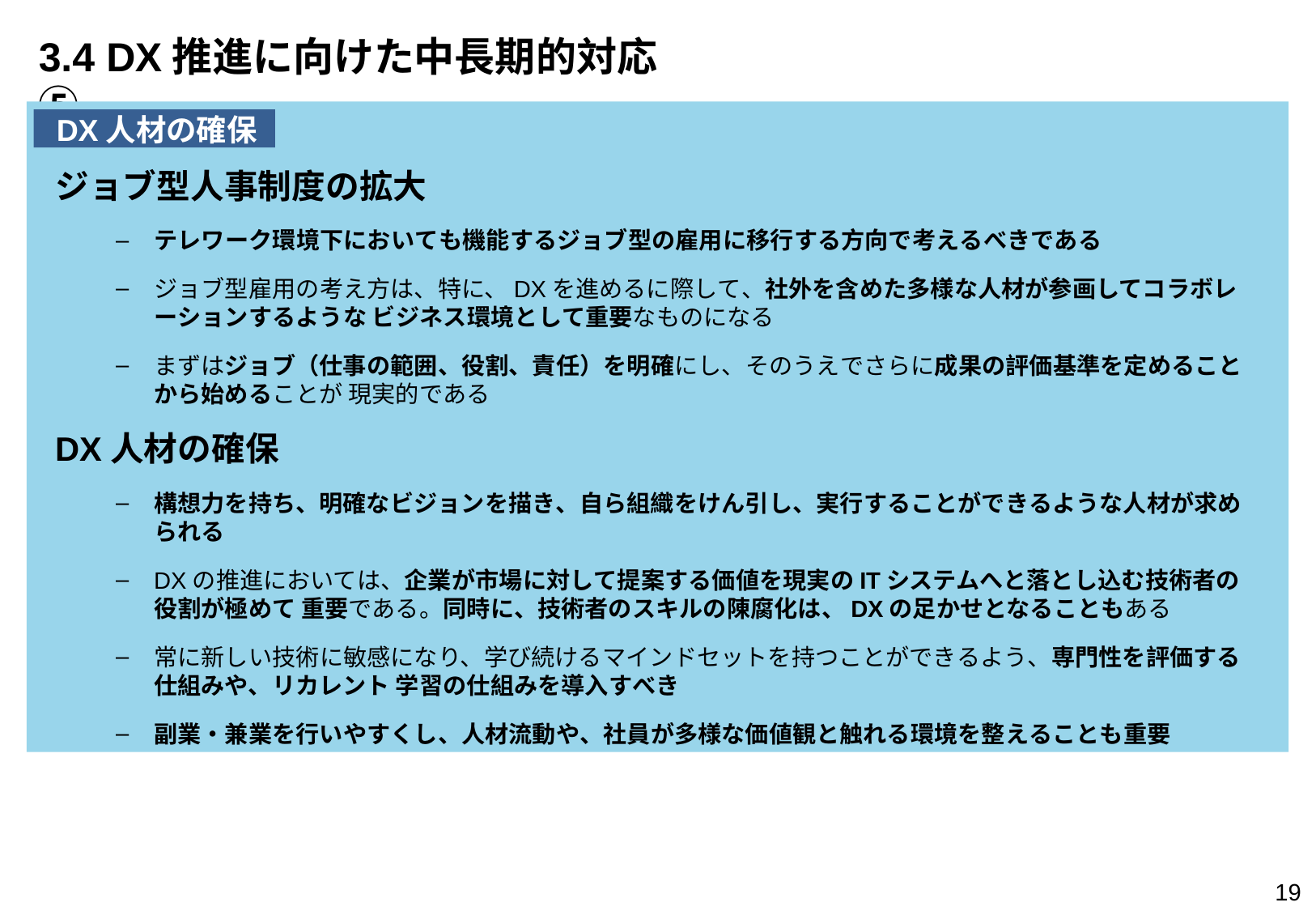

# 3.4 DX推進に向けた中長期的対応⑤

DX人材の確保
ジョブ型人事制度の拡大
テレワーク環境下においても機能するジョブ型の雇用に移行する方向で考えるべきである
ジョブ型雇用の考え方は、特に、DXを進めるに際して、社外を含めた多様な人材が参画してコラボレーションするような ビジネス環境として重要なものになる
まずはジョブ（仕事の範囲、役割、責任）を明確にし、そのうえでさらに成果の評価基準を定めることから始めることが 現実的である
DX人材の確保
構想力を持ち、明確なビジョンを描き、自ら組織をけん引し、実行することができるような人材が求められる
DXの推進においては、企業が市場に対して提案する価値を現実のITシステムへと落とし込む技術者の役割が極めて 重要である。同時に、技術者のスキルの陳腐化は、DXの足かせとなることもある
常に新しい技術に敏感になり、学び続けるマインドセットを持つことができるよう、専門性を評価する仕組みや、リカレント 学習の仕組みを導入すべき
副業・兼業を行いやすくし、人材流動や、社員が多様な価値観と触れる環境を整えることも重要
19